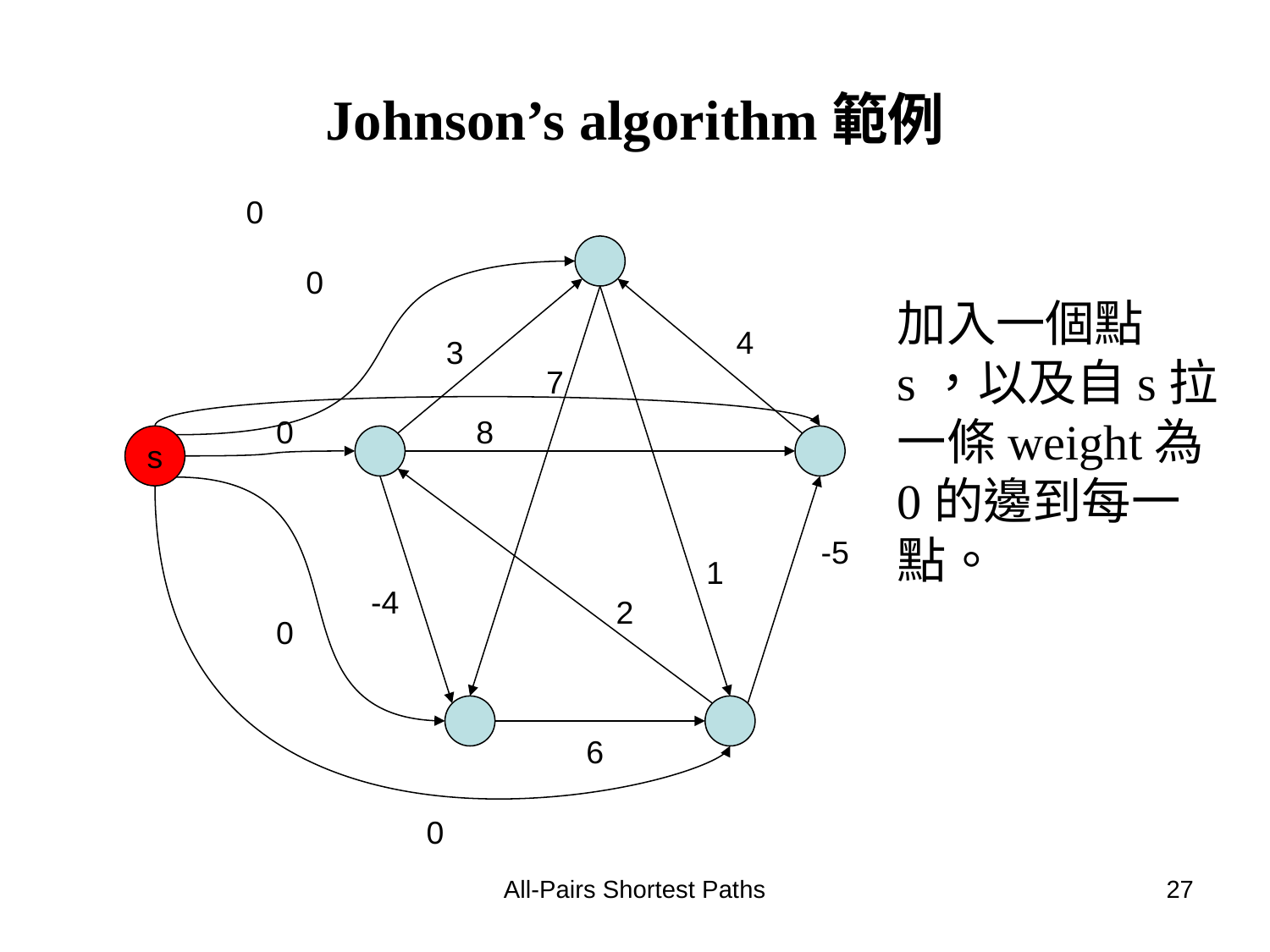

# Johnson’s algorithm範例
0

0
加入一個點s，以及自s拉一條weight為0的邊到每一點。
4
3
7
0
8
s

-5
1
-4
2
0

6
0
All-Pairs Shortest Paths
27